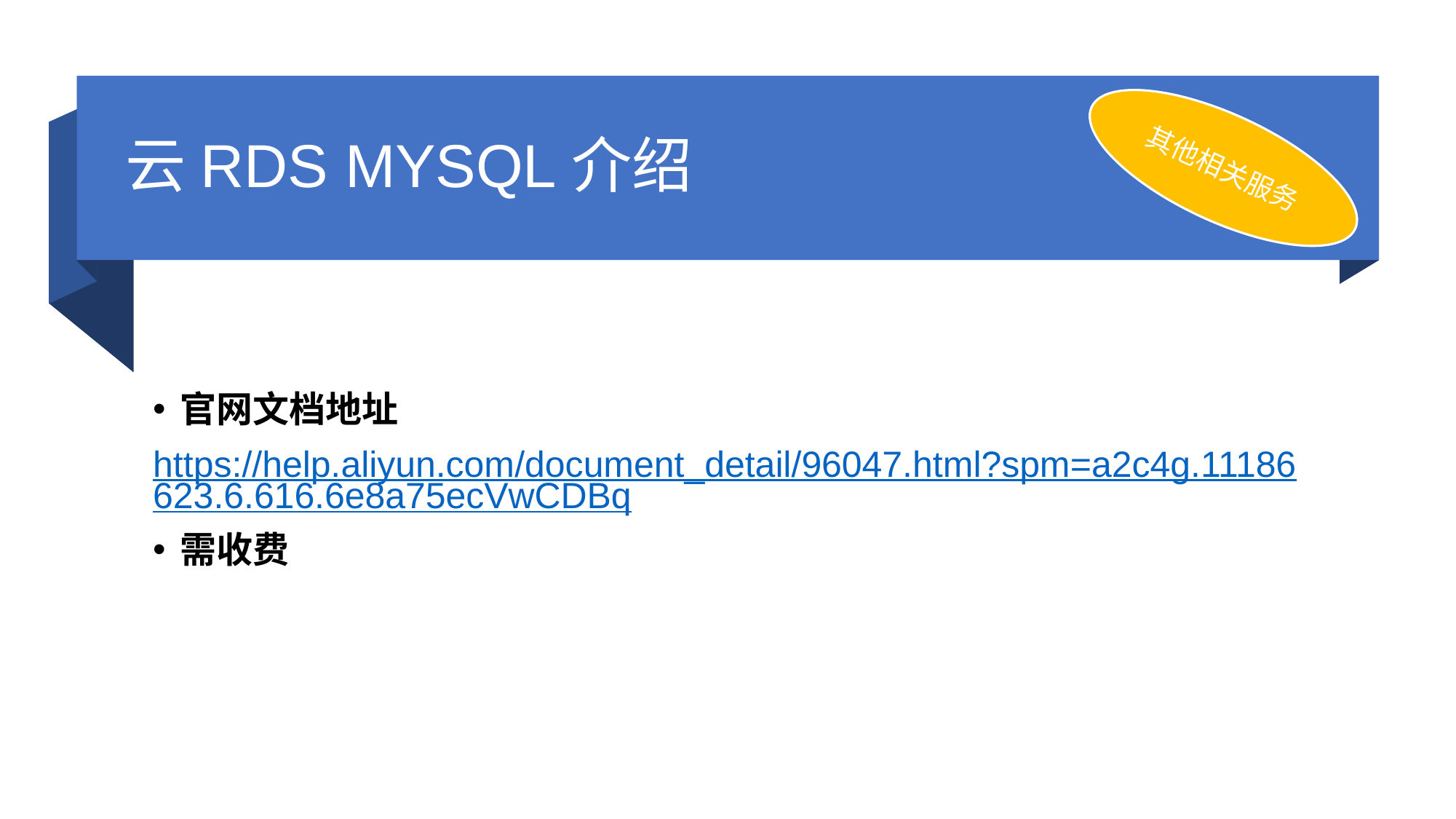

# 云RDS MYSQL介绍

其他相关服务

官网文档地址
https://help.aliyun.com/document_detail/96047.html?spm=a2c4g.11186623.6.616.6e8a75ecVwCDBq
需收费